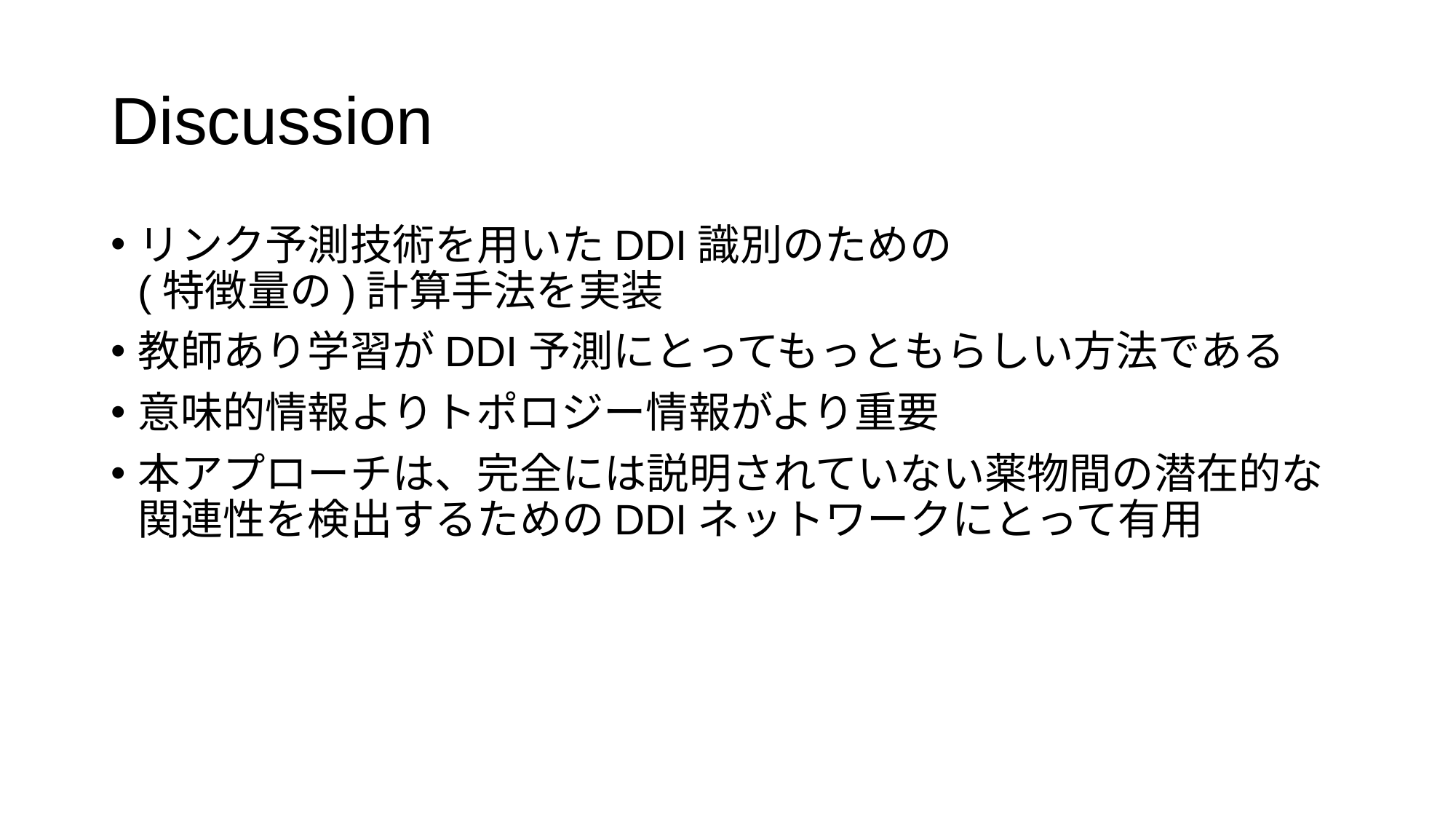

# Discussion
リンク予測技術を用いたDDI識別のための
(特徴量の)計算手法を実装
教師あり学習がDDI予測にとってもっともらしい方法である
意味的情報よりトポロジー情報がより重要
本アプローチは、完全には説明されていない薬物間の潜在的な関連性を検出するためのDDIネットワークにとって有用